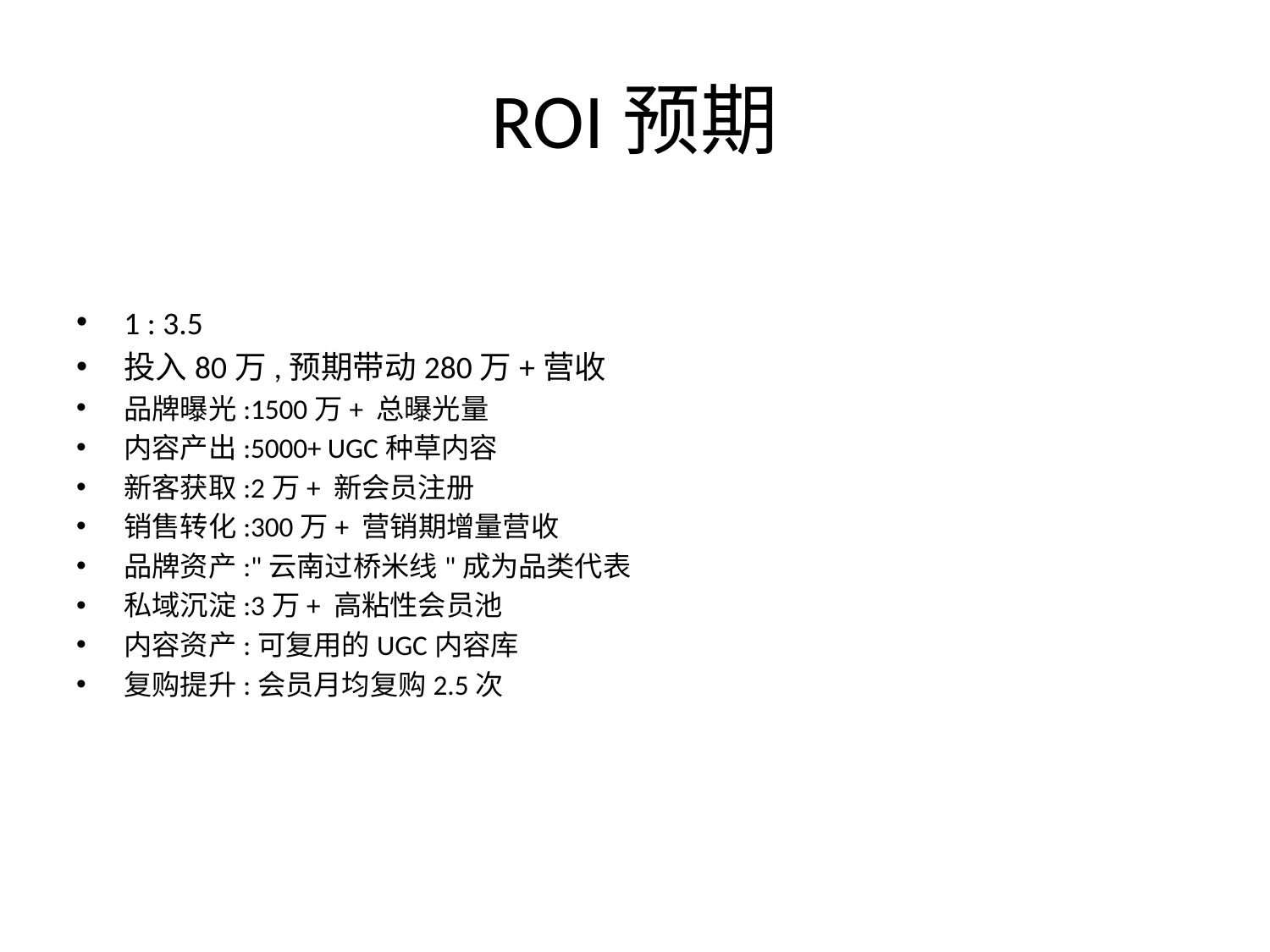

# ROI预期

1 : 3.5
投入80万,预期带动280万+营收
品牌曝光:1500万+ 总曝光量
内容产出:5000+ UGC种草内容
新客获取:2万+ 新会员注册
销售转化:300万+ 营销期增量营收
品牌资产:"云南过桥米线"成为品类代表
私域沉淀:3万+ 高粘性会员池
内容资产:可复用的UGC内容库
复购提升:会员月均复购2.5次